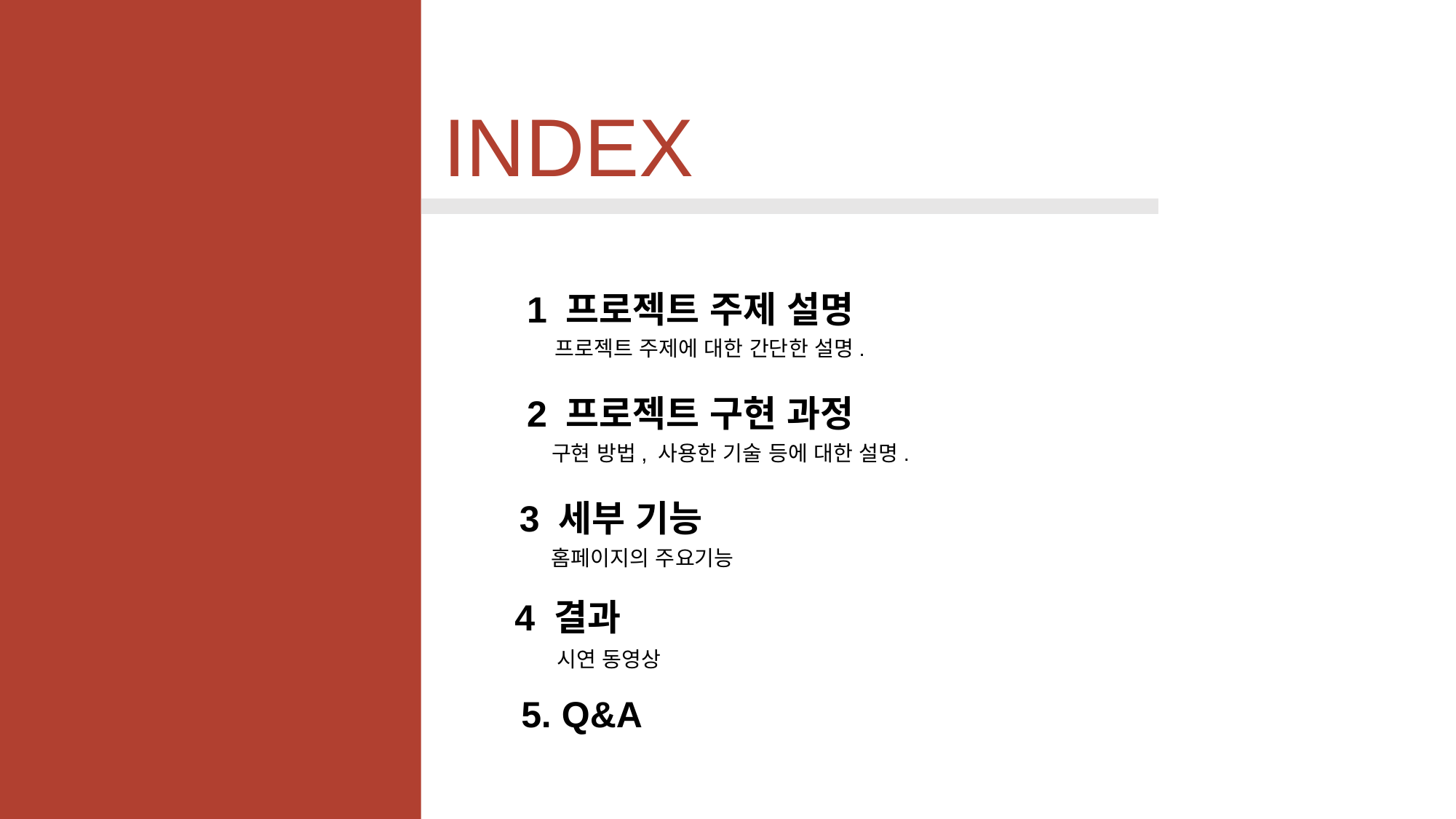

INDEX

1 프로젝트 주제 설명
프로젝트 주제에 대한 간단한 설명.
2 프로젝트 구현 과정
구현 방법, 사용한 기술 등에 대한 설명.
3 세부 기능
홈페이지의 주요기능
4 결과
시연 동영상
5. Q&A